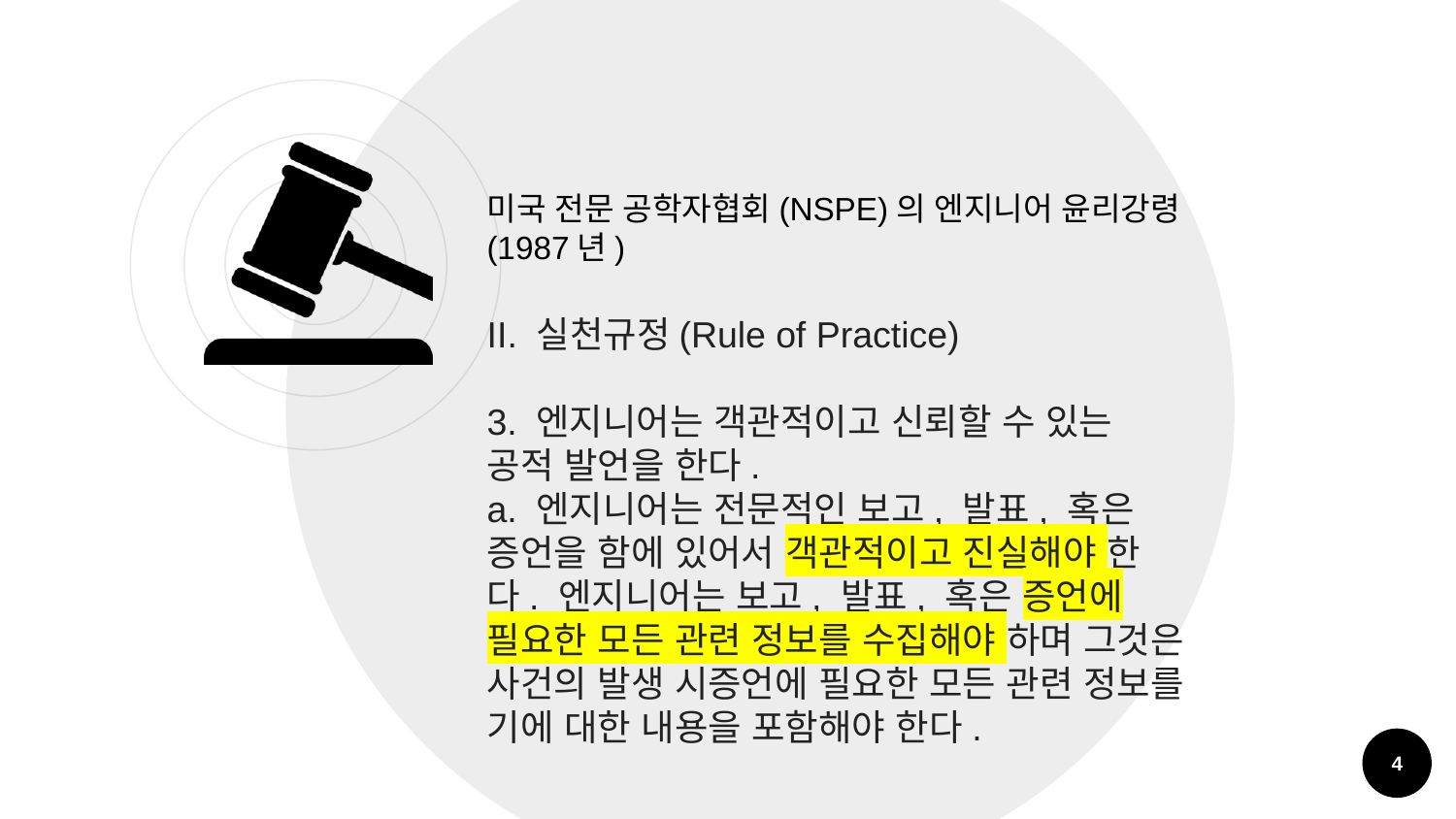

미국 전문 공학자협회(NSPE)의 엔지니어 윤리강령 (1987년)
II. 실천규정(Rule of Practice)

3. 엔지니어는 객관적이고 신뢰할 수 있는 공적 발언을 한다. 
a. 엔지니어는 전문적인 보고, 발표, 혹은 증언을 함에 있어서 객관적이고 진실해야 한다. 엔지니어는 보고, 발표, 혹은 증언에 필요한 모든 관련 정보를 수집해야 하며 그것은 사건의 발생 시증언에 필요한 모든 관련 정보를 기에 대한 내용을 포함해야 한다.
4